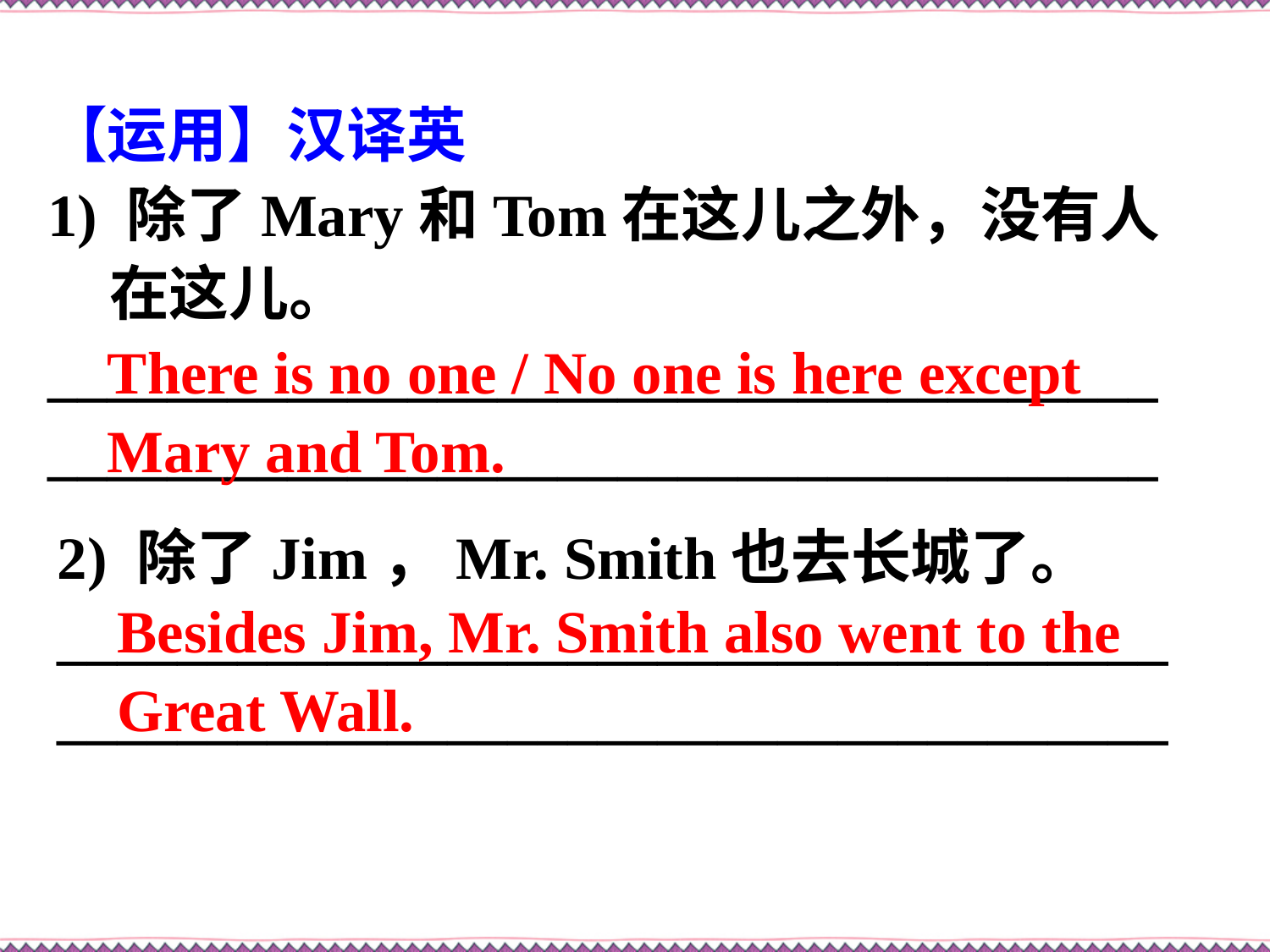

【运用】汉译英
1) 除了Mary和Tom在这儿之外，没有人在这儿。
_____________________________________
_____________________________________
There is no one / No one is here except Mary and Tom.
2) 除了Jim，Mr. Smith也去长城了。
_____________________________________
_____________________________________
Besides Jim, Mr. Smith also went to the Great Wall.